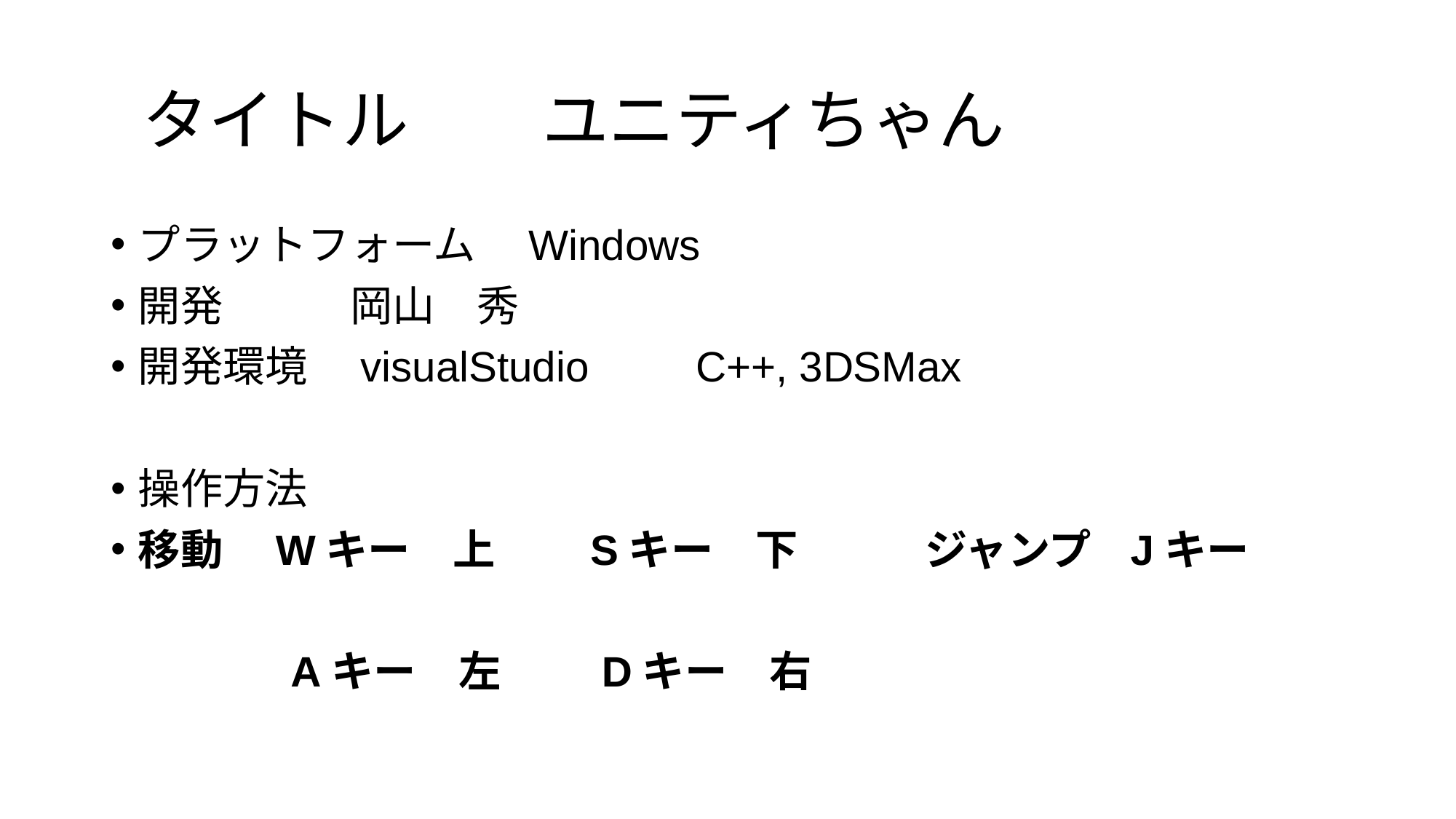

# タイトル　　ユニティちゃん
プラットフォーム　Windows
開発　　　岡山　秀
開発環境　visualStudio	 C++, 3DSMax

操作方法
移動　Wキー　上　　Sキー　下　　　ジャンプ   Jキー

　　　　Aキー　左   　  Dキー　右